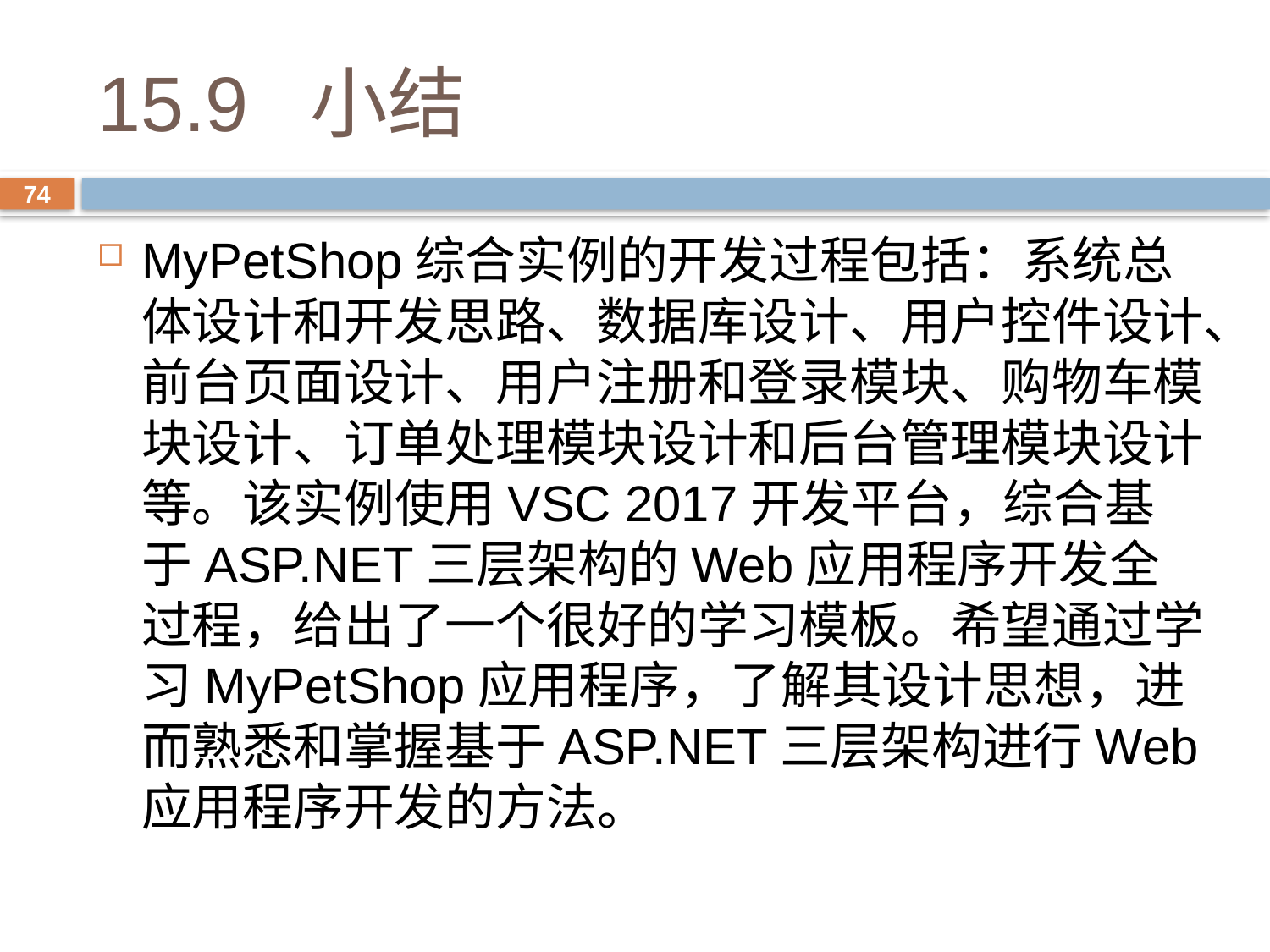

# 15.9  小结
74
MyPetShop综合实例的开发过程包括：系统总体设计和开发思路、数据库设计、用户控件设计、前台页面设计、用户注册和登录模块、购物车模块设计、订单处理模块设计和后台管理模块设计等。该实例使用VSC 2017开发平台，综合基于ASP.NET三层架构的Web应用程序开发全过程，给出了一个很好的学习模板。希望通过学习MyPetShop应用程序，了解其设计思想，进而熟悉和掌握基于ASP.NET三层架构进行Web应用程序开发的方法。